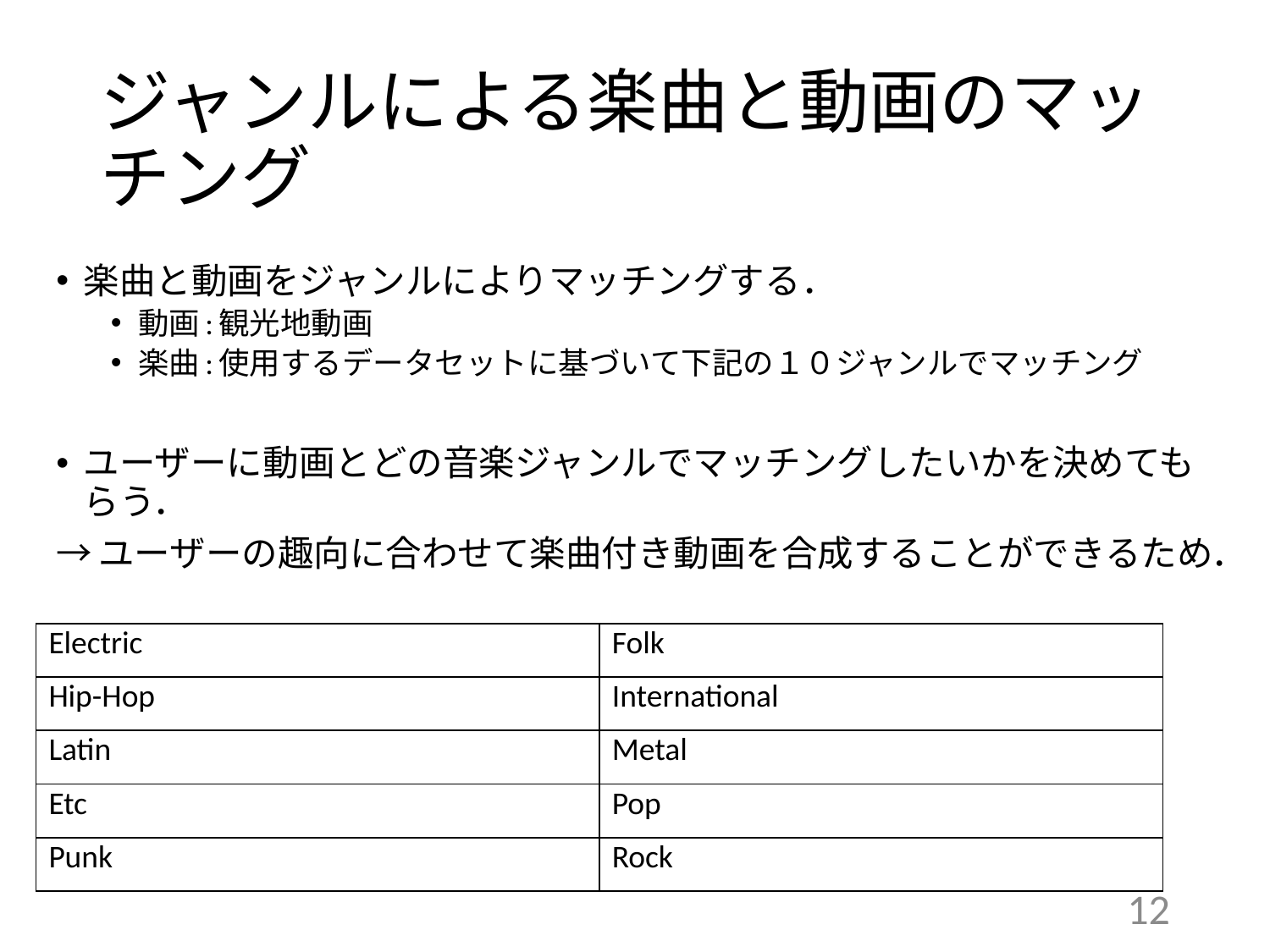

# ジャンルによる楽曲と動画のマッチング
楽曲と動画をジャンルによりマッチングする．
動画:観光地動画
楽曲:使用するデータセットに基づいて下記の１０ジャンルでマッチング

ユーザーに動画とどの音楽ジャンルでマッチングしたいかを決めてもらう．
→ユーザーの趣向に合わせて楽曲付き動画を合成することができるため．

| Electric | Folk |
| --- | --- |
| Hip-Hop | International |
| Latin | Metal |
| Etc | Pop |
| Punk | Rock |
12